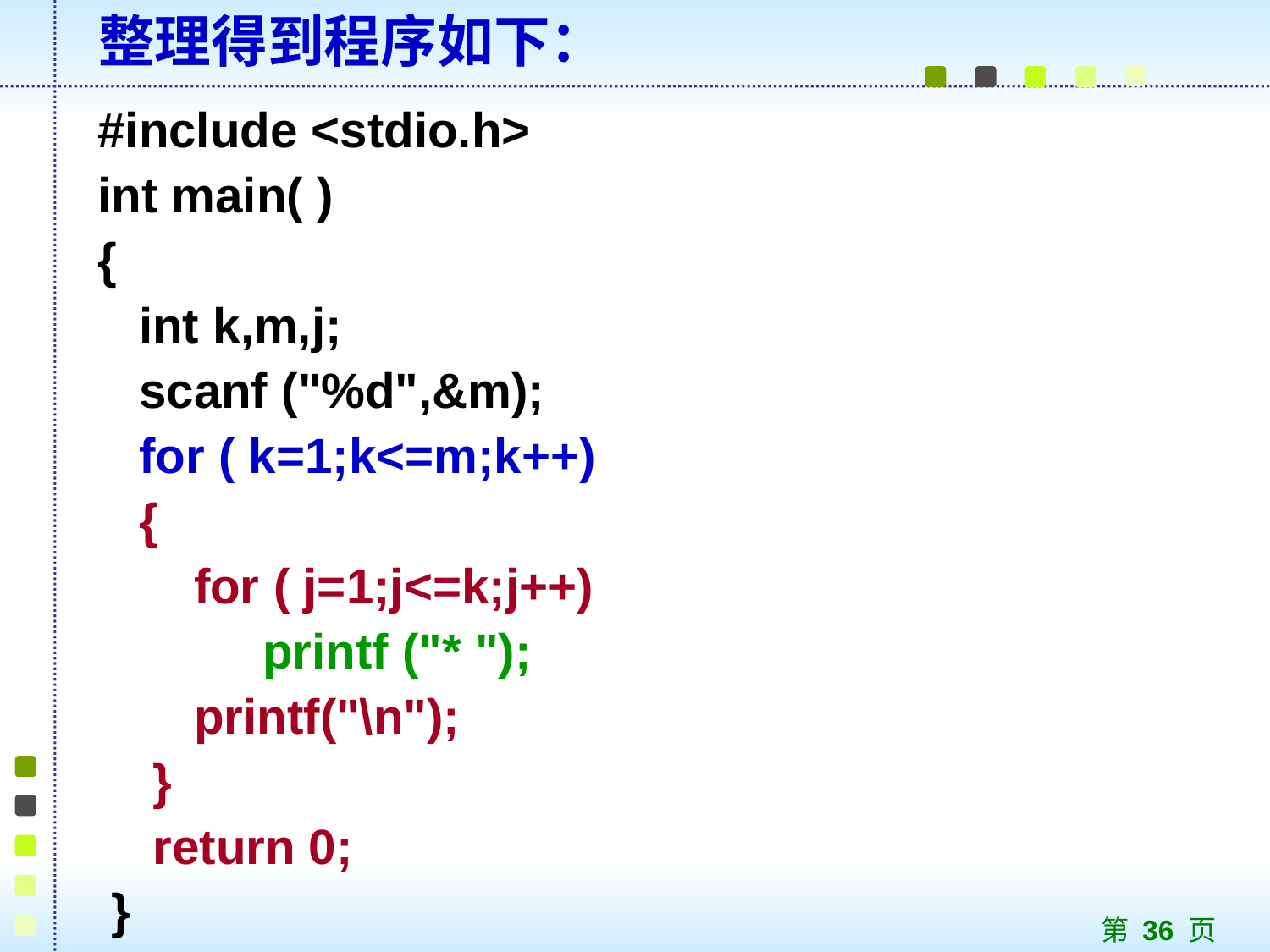

整理得到程序如下：
#include <stdio.h>
int main( )
{
   int k,m,j;
   scanf ("%d",&m);
   for ( k=1;k<=m;k++)
   {
       for ( j=1;j<=k;j++)
            printf ("* ");
       printf("\n");
    }
    return 0;
 }
第 36 页